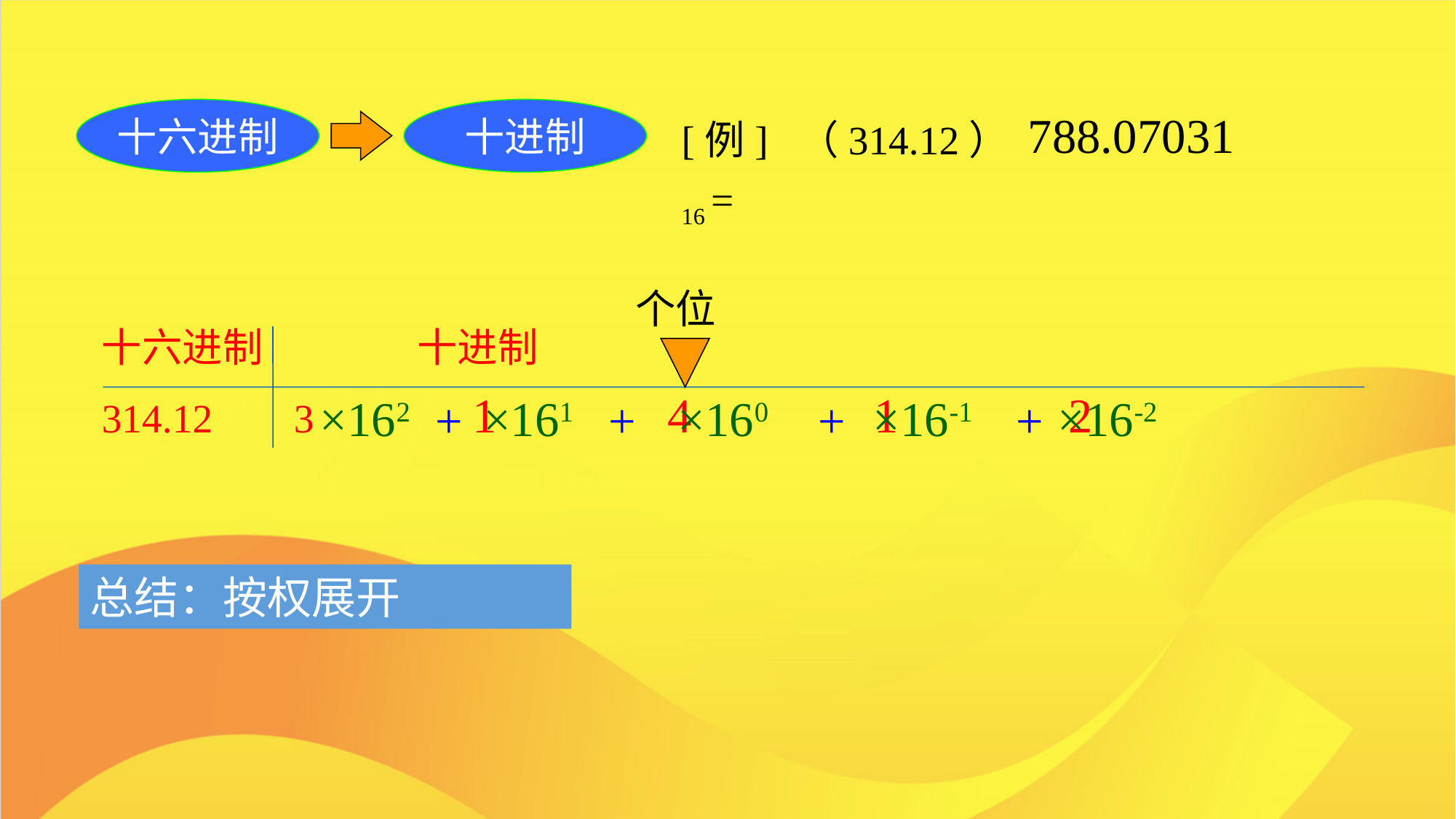

十六进制
十进制
[例]  （314.12）16 =
788.07031

个位

十六进制                 十进制
314.12        3             1              4               1              2

×162      ×161         ×160         ×16-1       ×16-2
+            +               +              +
总结：按权展开